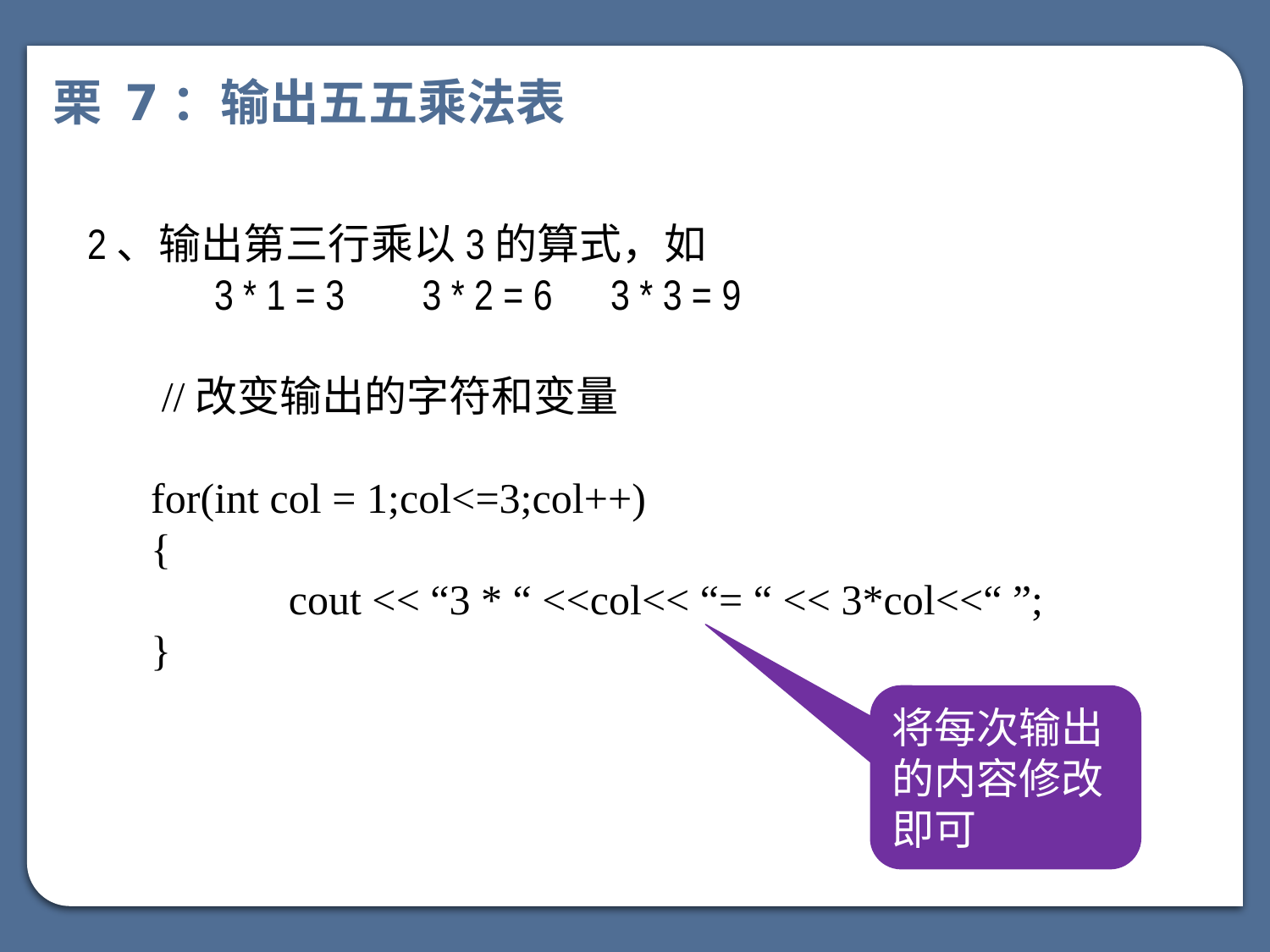

栗 7：输出五五乘法表
2、输出第三行乘以3的算式，如
3 * 1 = 3        3 * 2 = 6      3 * 3 = 9

 //改变输出的字符和变量

for(int col = 1;col<=3;col++)
{
	 cout << “3 * “ <<col<< “= “ << 3*col<<“ ”;
}

将每次输出的内容修改即可